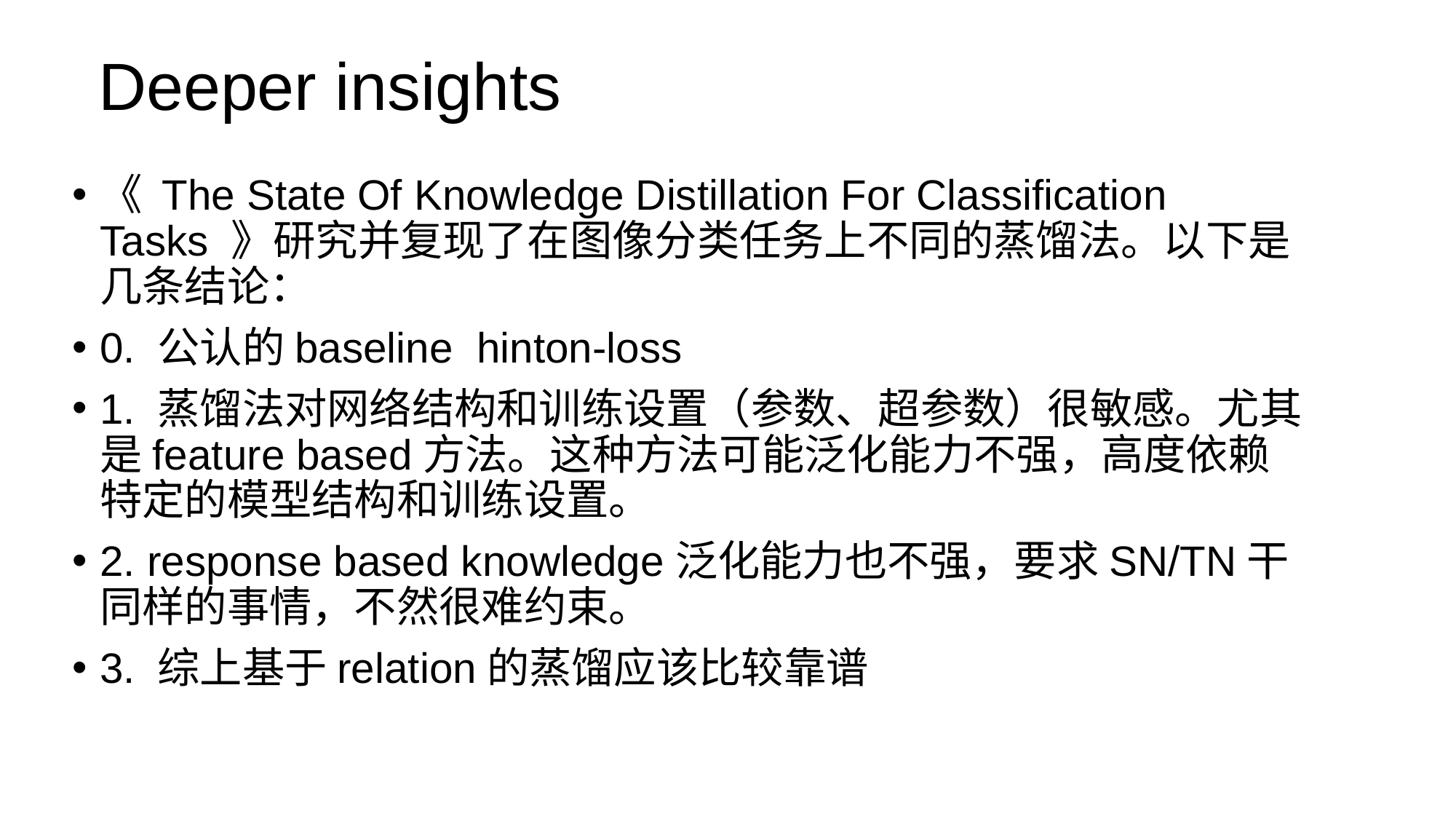

# Deeper insights
《 The State Of Knowledge Distillation For Classification Tasks 》研究并复现了在图像分类任务上不同的蒸馏法。以下是几条结论：
0. 公认的baseline  hinton-loss
1. 蒸馏法对网络结构和训练设置（参数、超参数）很敏感。尤其是feature based方法。这种方法可能泛化能力不强，高度依赖特定的模型结构和训练设置。
2. response based knowledge泛化能力也不强，要求SN/TN干同样的事情，不然很难约束。
3. 综上基于relation的蒸馏应该比较靠谱